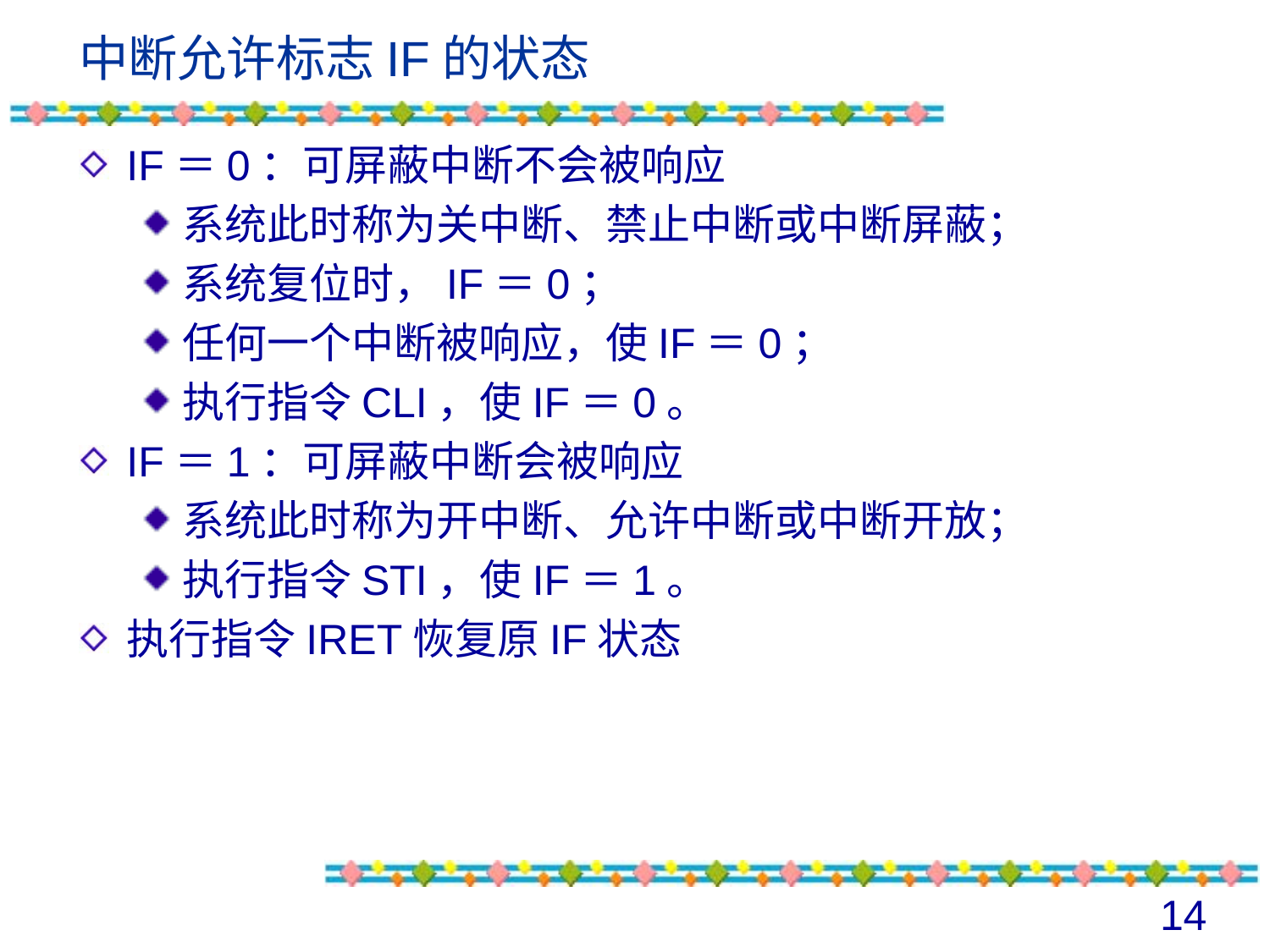

# 中断允许标志IF的状态
IF＝0：可屏蔽中断不会被响应
系统此时称为关中断、禁止中断或中断屏蔽；
系统复位时，IF＝0；
任何一个中断被响应，使IF＝0；
执行指令CLI，使IF＝0。
IF＝1：可屏蔽中断会被响应
系统此时称为开中断、允许中断或中断开放；
执行指令STI，使IF＝1。
执行指令IRET恢复原IF状态